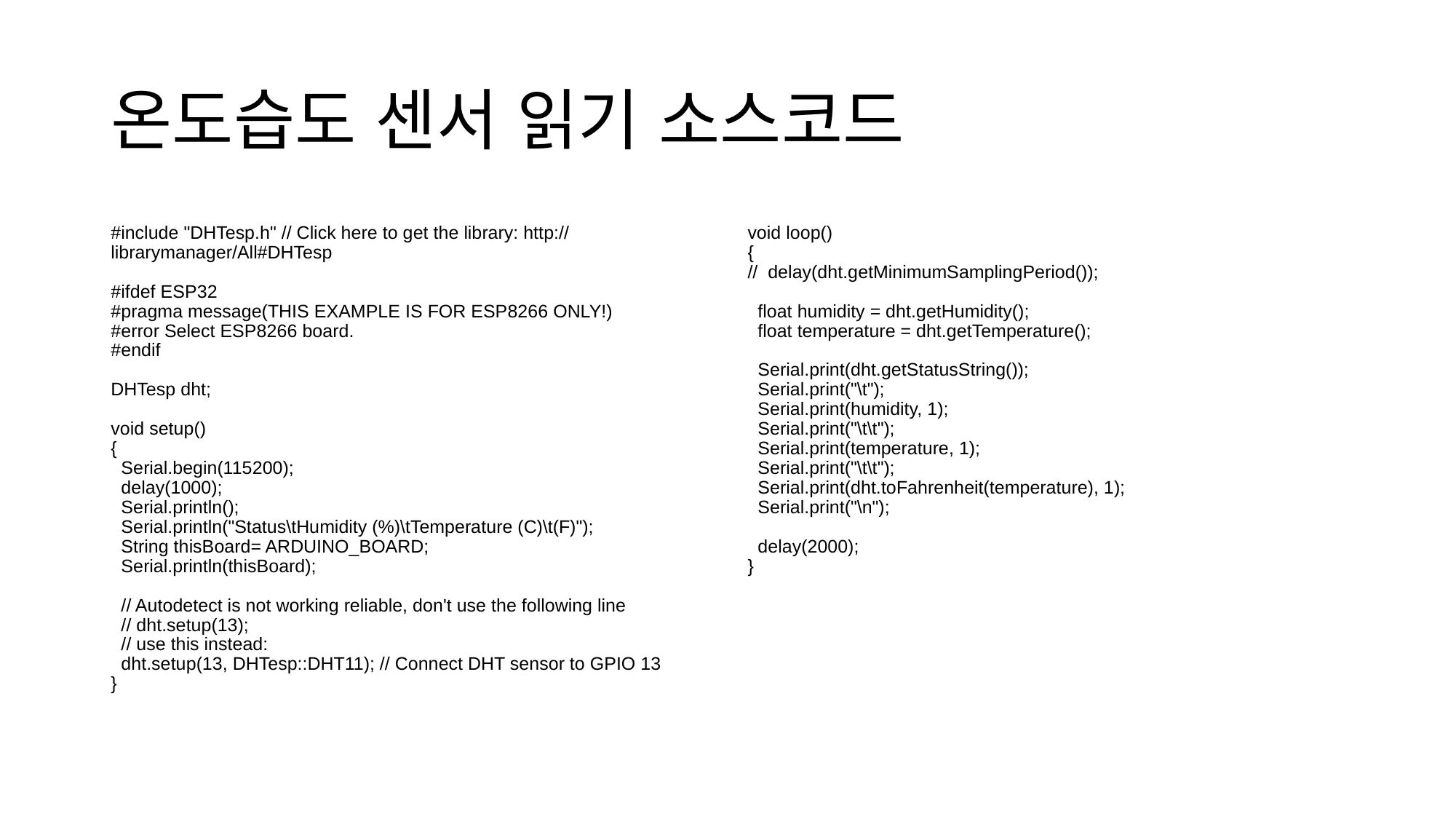

# 온도습도 센서 읽기 소스코드
#include "DHTesp.h" // Click here to get the library: http://librarymanager/All#DHTesp

#ifdef ESP32
#pragma message(THIS EXAMPLE IS FOR ESP8266 ONLY!)
#error Select ESP8266 board.
#endif

DHTesp dht;

void setup()
{
  Serial.begin(115200);
  delay(1000);
  Serial.println();
  Serial.println("Status\tHumidity (%)\tTemperature (C)\t(F)");
  String thisBoard= ARDUINO_BOARD;
  Serial.println(thisBoard);

  // Autodetect is not working reliable, don't use the following line
  // dht.setup(13);
  // use this instead:
  dht.setup(13, DHTesp::DHT11); // Connect DHT sensor to GPIO 13
}

void loop()
{
//  delay(dht.getMinimumSamplingPeriod());

  float humidity = dht.getHumidity();
  float temperature = dht.getTemperature();

  Serial.print(dht.getStatusString());
  Serial.print("\t");
  Serial.print(humidity, 1);
  Serial.print("\t\t");
  Serial.print(temperature, 1);
  Serial.print("\t\t");
  Serial.print(dht.toFahrenheit(temperature), 1);
  Serial.print("\n");

  delay(2000);
}